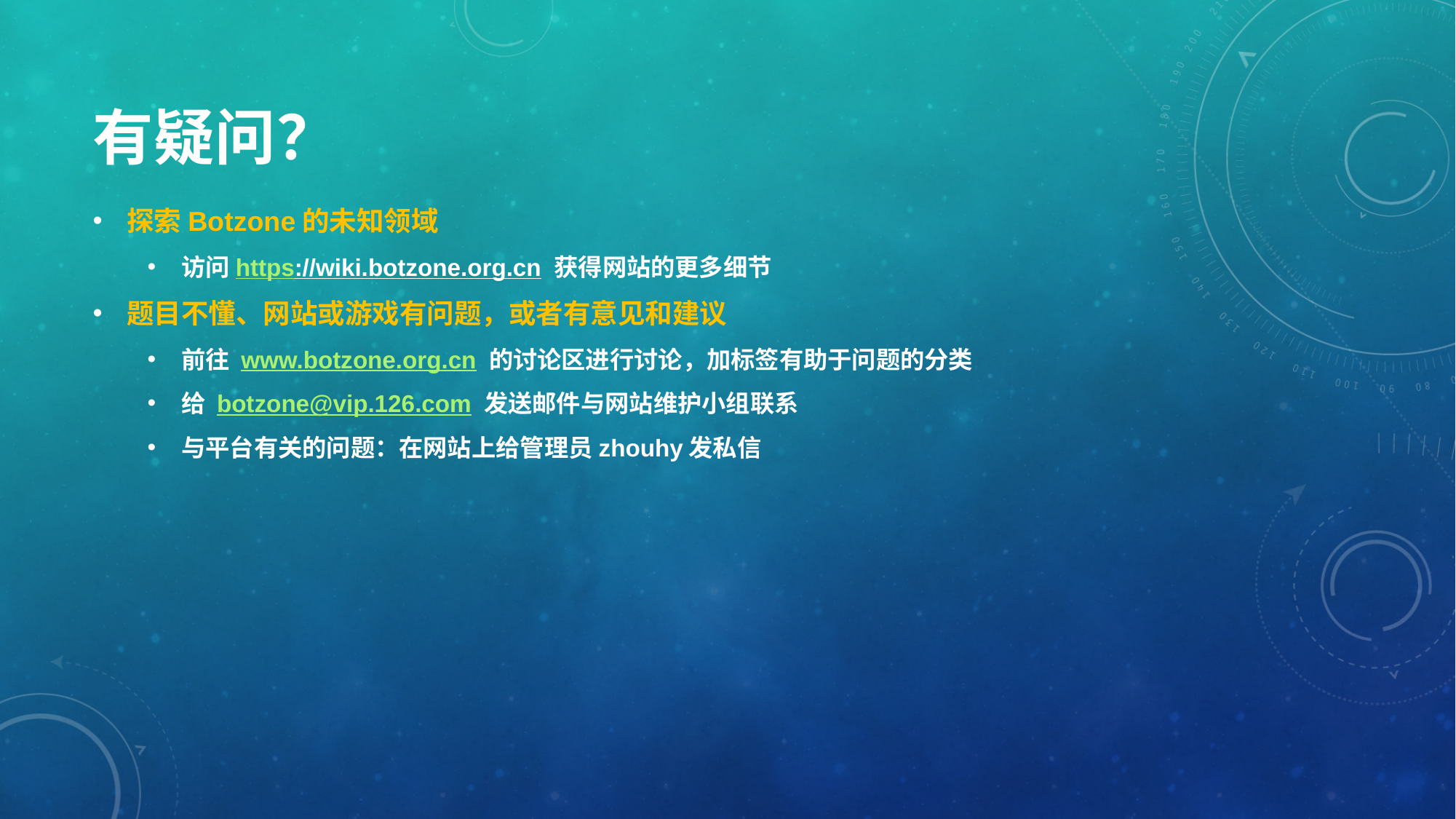

# 有疑问？
探索Botzone的未知领域
访问https://wiki.botzone.org.cn 获得网站的更多细节
题目不懂、网站或游戏有问题，或者有意见和建议
前往 www.botzone.org.cn 的讨论区进行讨论，加标签有助于问题的分类
给 botzone@vip.126.com 发送邮件与网站维护小组联系
与平台有关的问题：在网站上给管理员zhouhy发私信